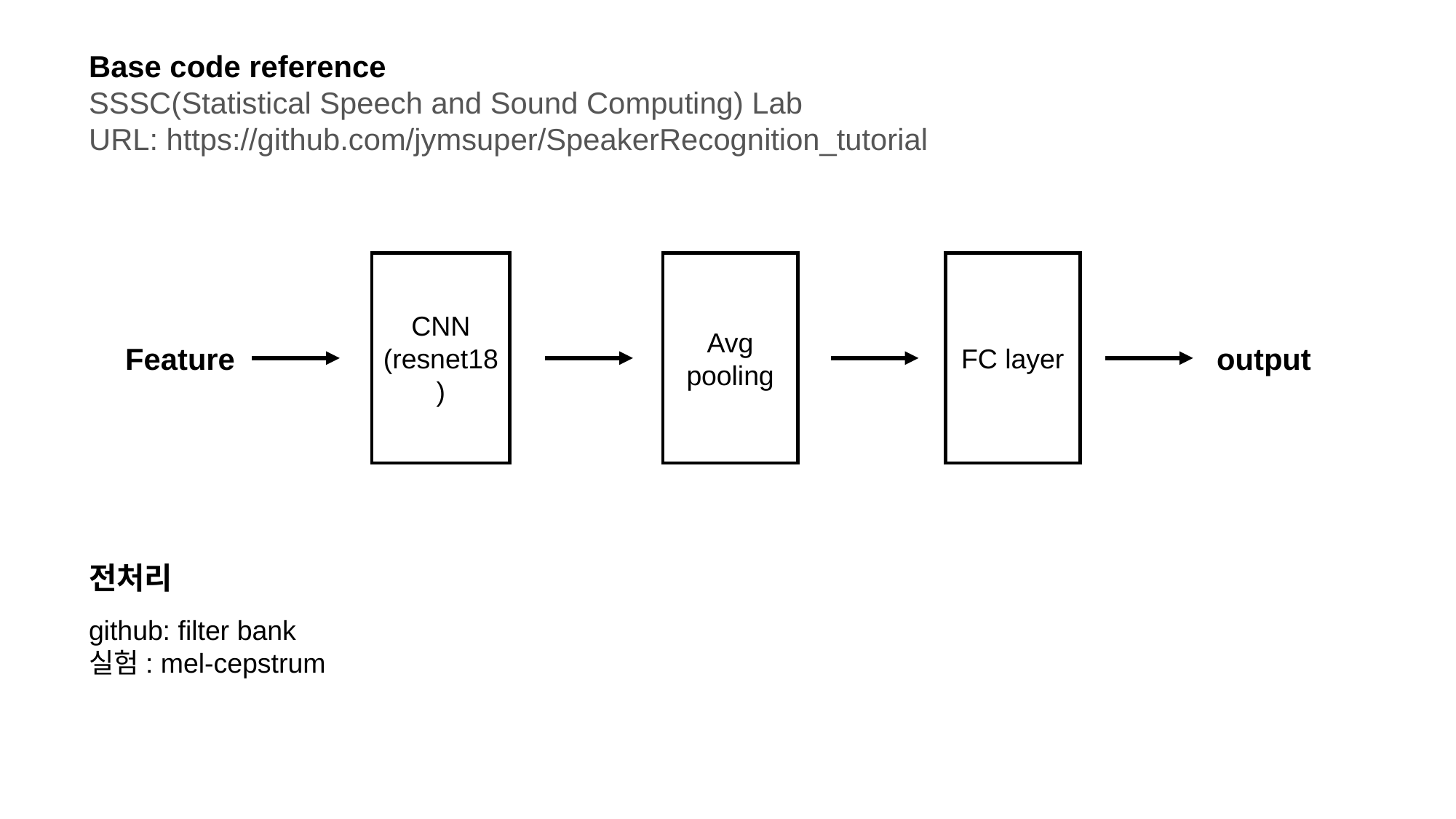

Base code reference
SSSC(Statistical Speech and Sound Computing) Lab
URL: https://github.com/jymsuper/SpeakerRecognition_tutorial
CNN
(resnet18)
Avg pooling
FC layer
Feature
output
전처리

github: filter bank
실험: mel-cepstrum